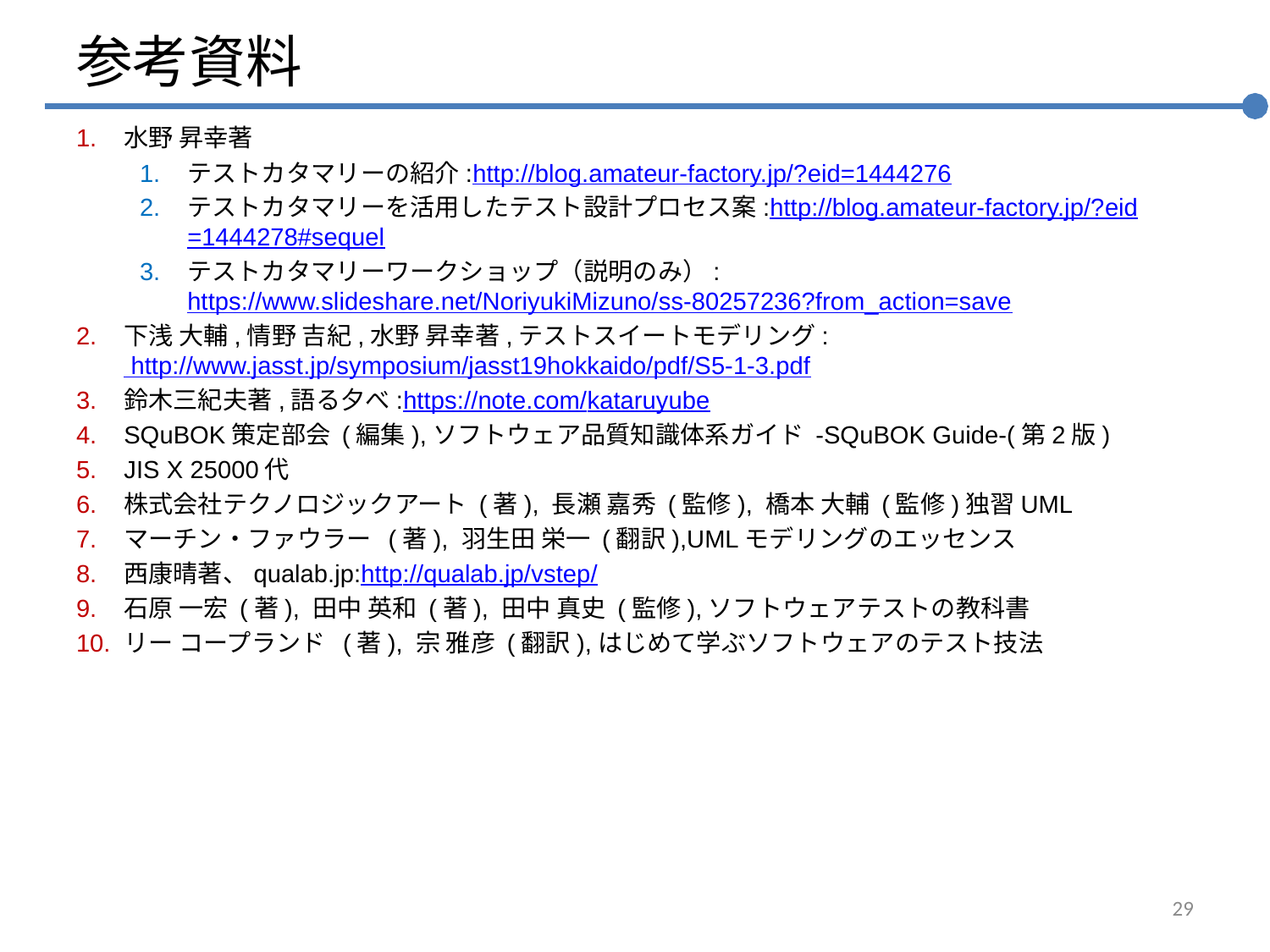

# 参考資料
水野 昇幸著
テストカタマリーの紹介:http://blog.amateur-factory.jp/?eid=1444276
テストカタマリーを活用したテスト設計プロセス案:http://blog.amateur-factory.jp/?eid=1444278#sequel
テストカタマリーワークショップ（説明のみ）:https://www.slideshare.net/NoriyukiMizuno/ss-80257236?from_action=save
下浅 大輔,情野 吉紀,水野 昇幸著,テストスイートモデリング: http://www.jasst.jp/symposium/jasst19hokkaido/pdf/S5-1-3.pdf
鈴木三紀夫著,語る夕べ:https://note.com/kataruyube
SQuBOK策定部会 (編集),ソフトウェア品質知識体系ガイド -SQuBOK Guide-(第2版)
JIS X 25000代
株式会社テクノロジックアート (著), 長瀬 嘉秀 (監修), 橋本 大輔 (監修)独習UML
マーチン・ファウラー  (著), 羽生田 栄一 (翻訳),UMLモデリングのエッセンス
西康晴著、qualab.jp:http://qualab.jp/vstep/
石原 一宏 (著), 田中 英和 (著), 田中 真史 (監修),ソフトウェアテストの教科書
リー コープランド  (著), 宗 雅彦 (翻訳),はじめて学ぶソフトウェアのテスト技法
29